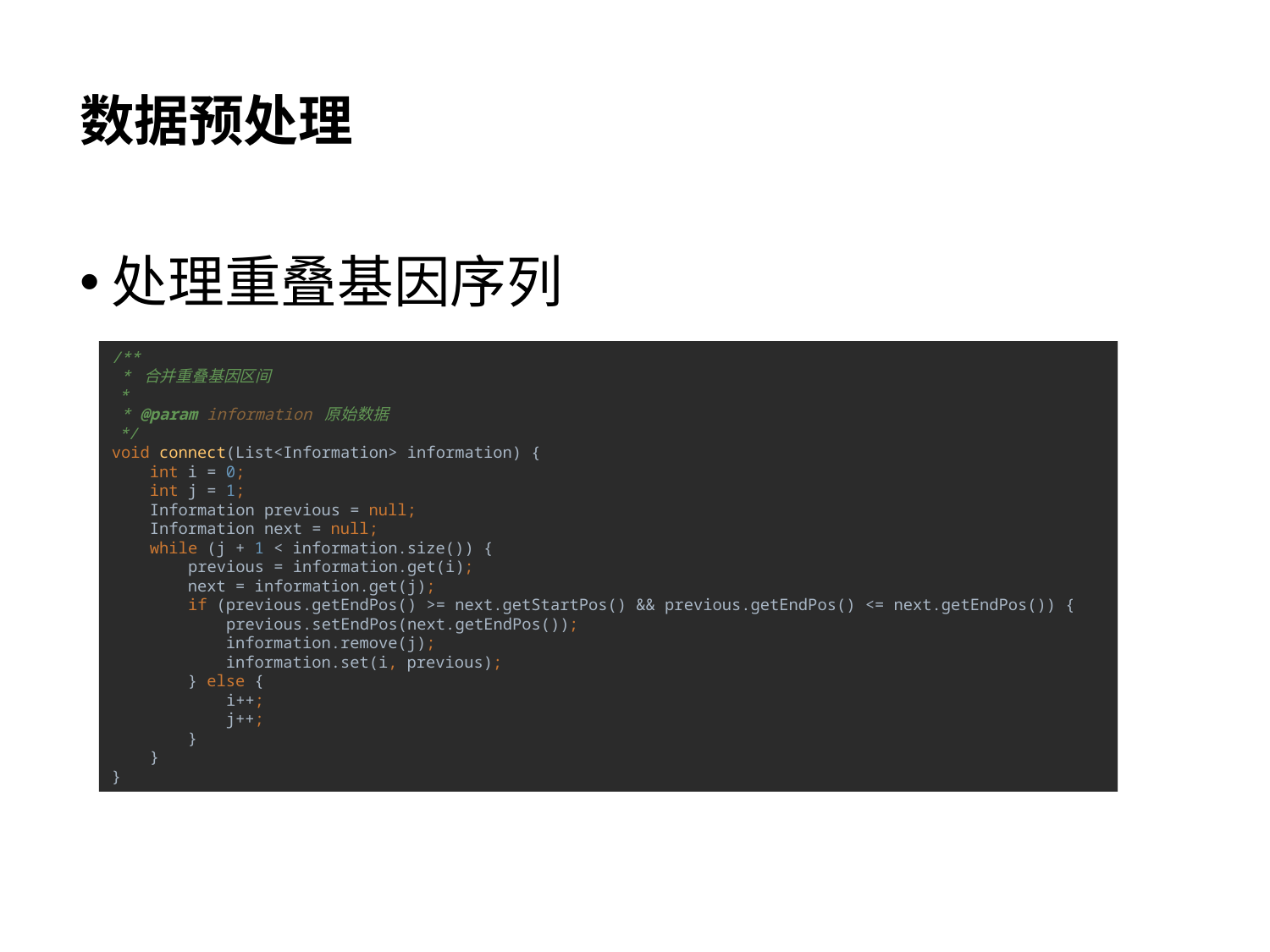

# 数据预处理
处理重叠基因序列
/**
 * 合并重叠基因区间
 *
 * @param information 原始数据
 */
void connect(List<Information> information) {
    int i = 0;
    int j = 1;
    Information previous = null;
    Information next = null;
    while (j + 1 < information.size()) {
        previous = information.get(i);
        next = information.get(j);
        if (previous.getEndPos() >= next.getStartPos() && previous.getEndPos() <= next.getEndPos()) {
            previous.setEndPos(next.getEndPos());
            information.remove(j);
            information.set(i, previous);
        } else {
            i++;
            j++;
        }
    }
}